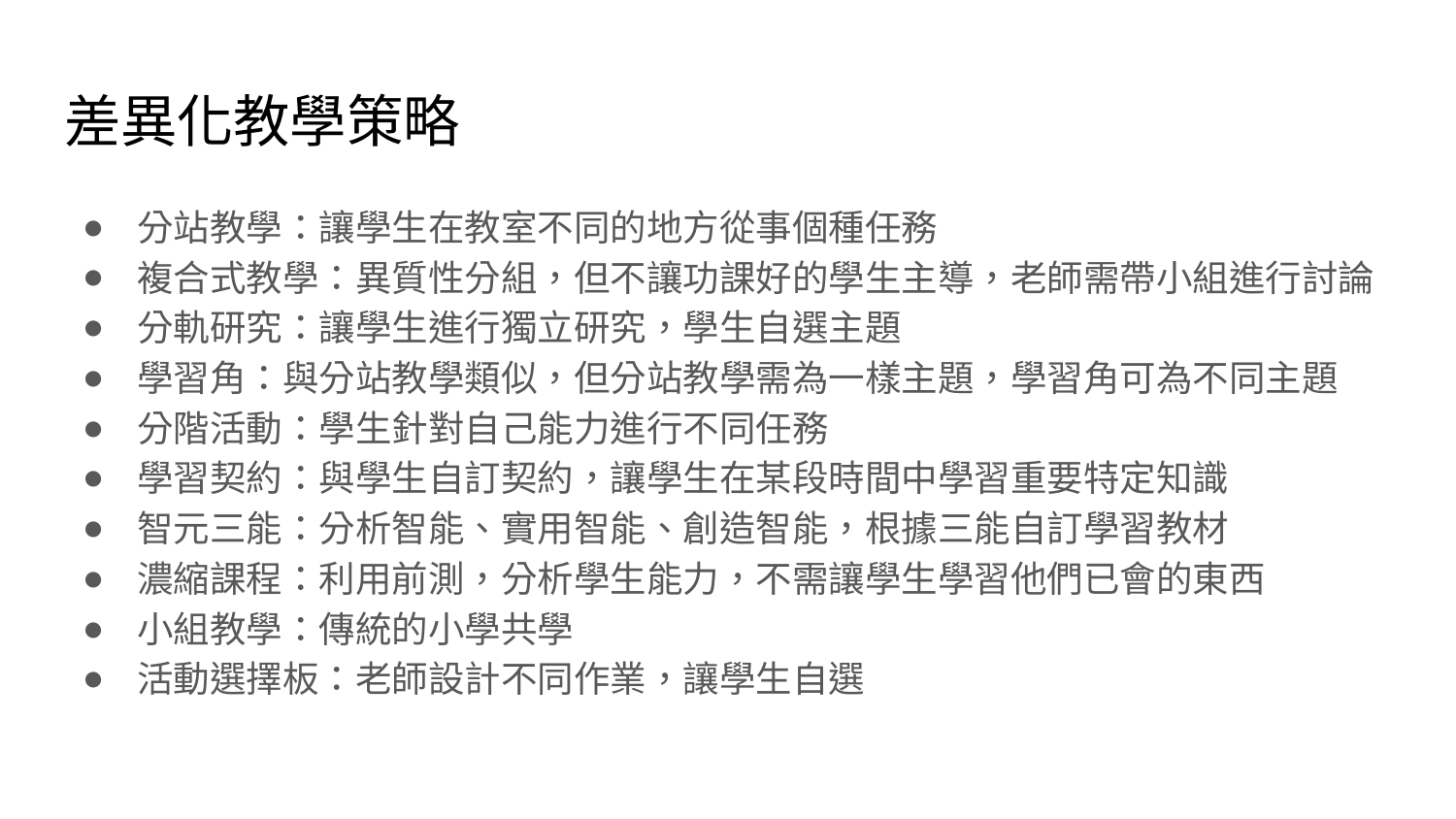

# 差異化教學策略
分站教學：讓學生在教室不同的地方從事個種任務
複合式教學：異質性分組，但不讓功課好的學生主導，老師需帶小組進行討論
分軌研究：讓學生進行獨立研究，學生自選主題
學習角：與分站教學類似，但分站教學需為一樣主題，學習角可為不同主題
分階活動：學生針對自己能力進行不同任務
學習契約：與學生自訂契約，讓學生在某段時間中學習重要特定知識
智元三能：分析智能、實用智能、創造智能，根據三能自訂學習教材
濃縮課程：利用前測，分析學生能力，不需讓學生學習他們已會的東西
小組教學：傳統的小學共學
活動選擇板：老師設計不同作業，讓學生自選